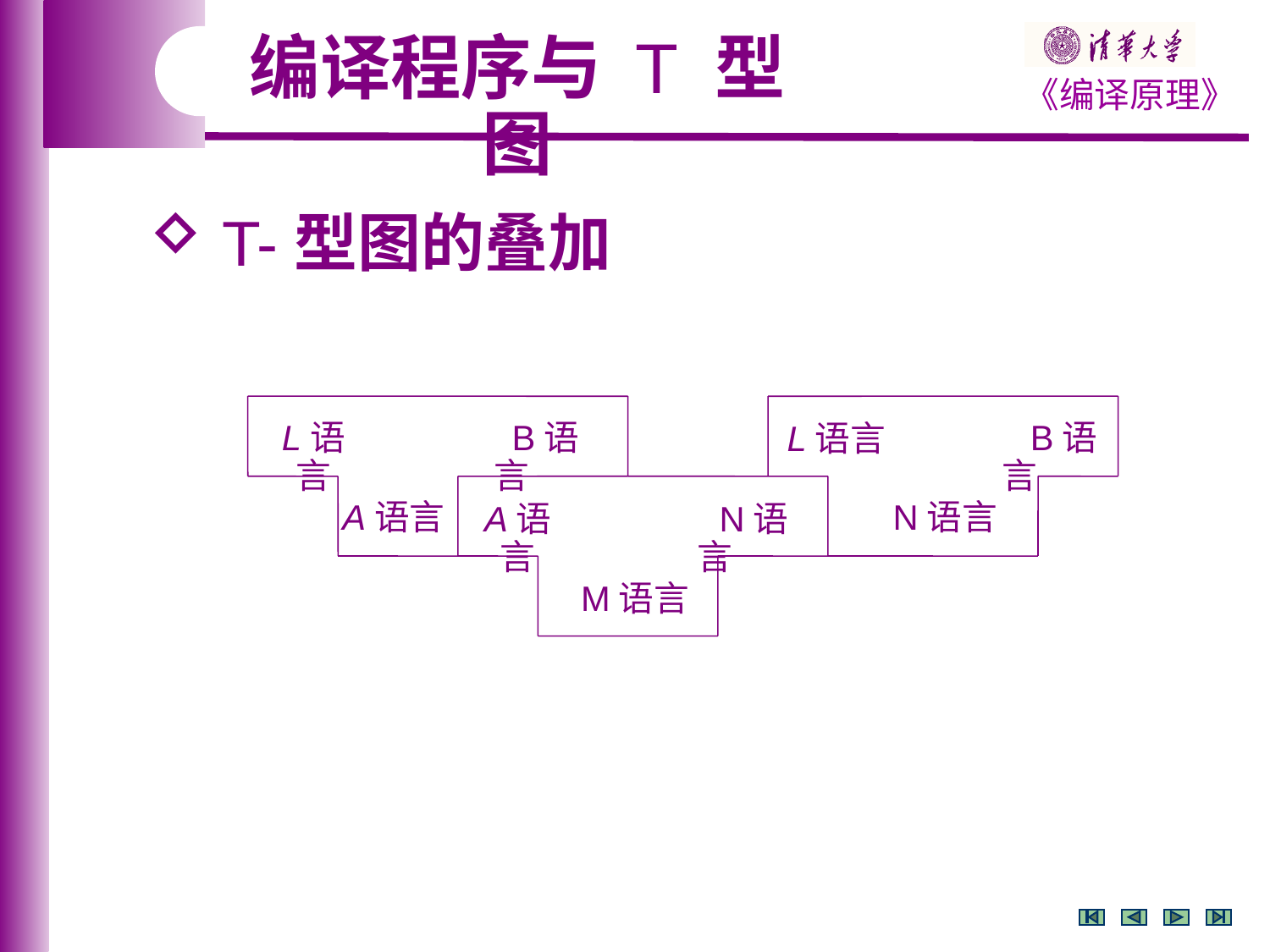

编译程序与 T 型图
 T-型图的叠加

L语言
       B语言

A语言

         B语言
L语言

N语言

A语言
        N语言

M语言